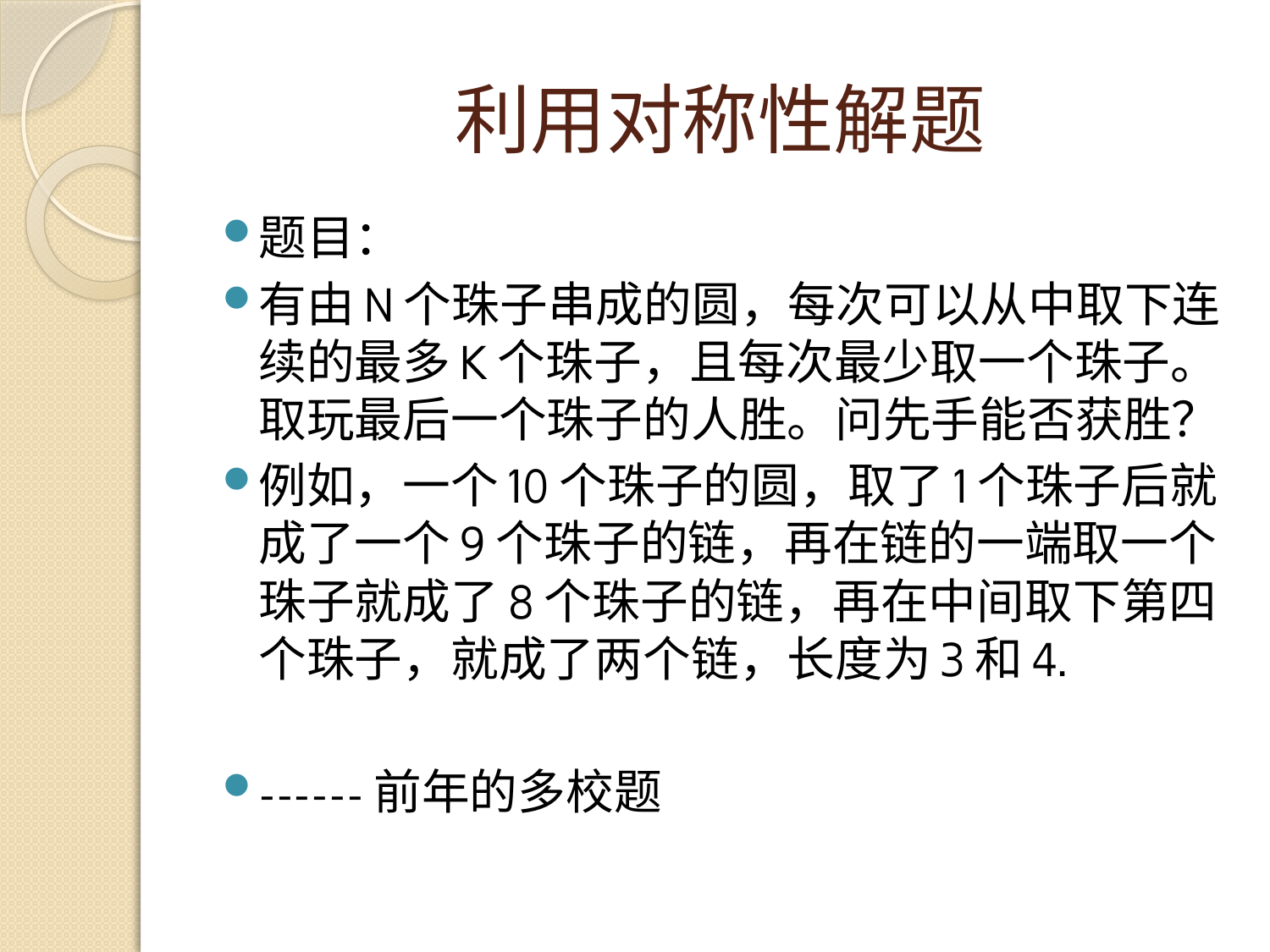

# 利用对称性解题
题目：
有由N个珠子串成的圆，每次可以从中取下连续的最多K个珠子，且每次最少取一个珠子。取玩最后一个珠子的人胜。问先手能否获胜？
例如，一个10个珠子的圆，取了1个珠子后就成了一个9个珠子的链，再在链的一端取一个珠子就成了8个珠子的链，再在中间取下第四个珠子，就成了两个链，长度为3和4.

------前年的多校题